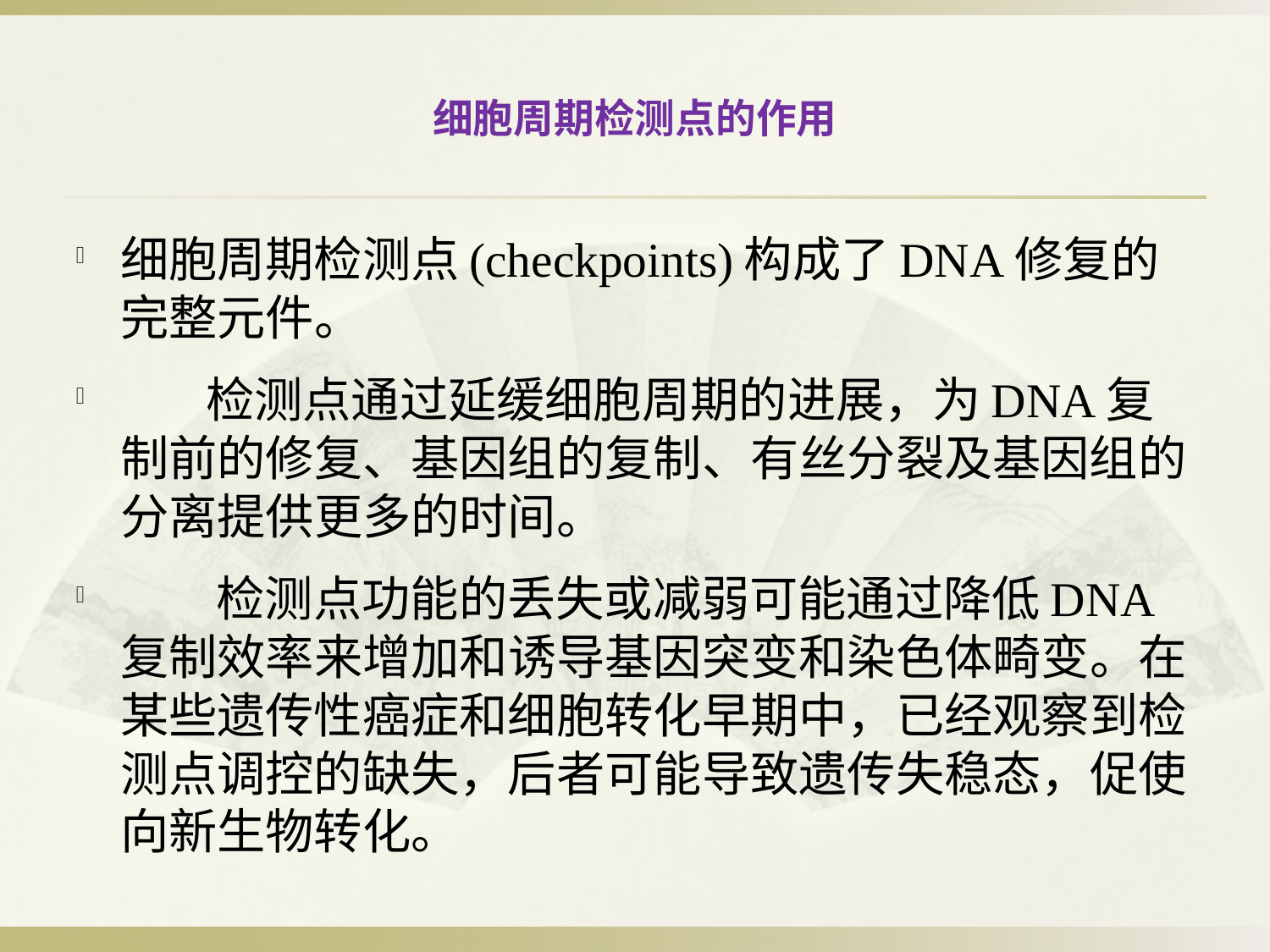

# 细胞周期检测点的作用
细胞周期检测点(checkpoints)构成了DNA修复的完整元件。
       检测点通过延缓细胞周期的进展，为DNA复制前的修复、基因组的复制、有丝分裂及基因组的分离提供更多的时间。
        检测点功能的丢失或减弱可能通过降低DNA复制效率来增加和诱导基因突变和染色体畸变。在某些遗传性癌症和细胞转化早期中，已经观察到检测点调控的缺失，后者可能导致遗传失稳态，促使向新生物转化。